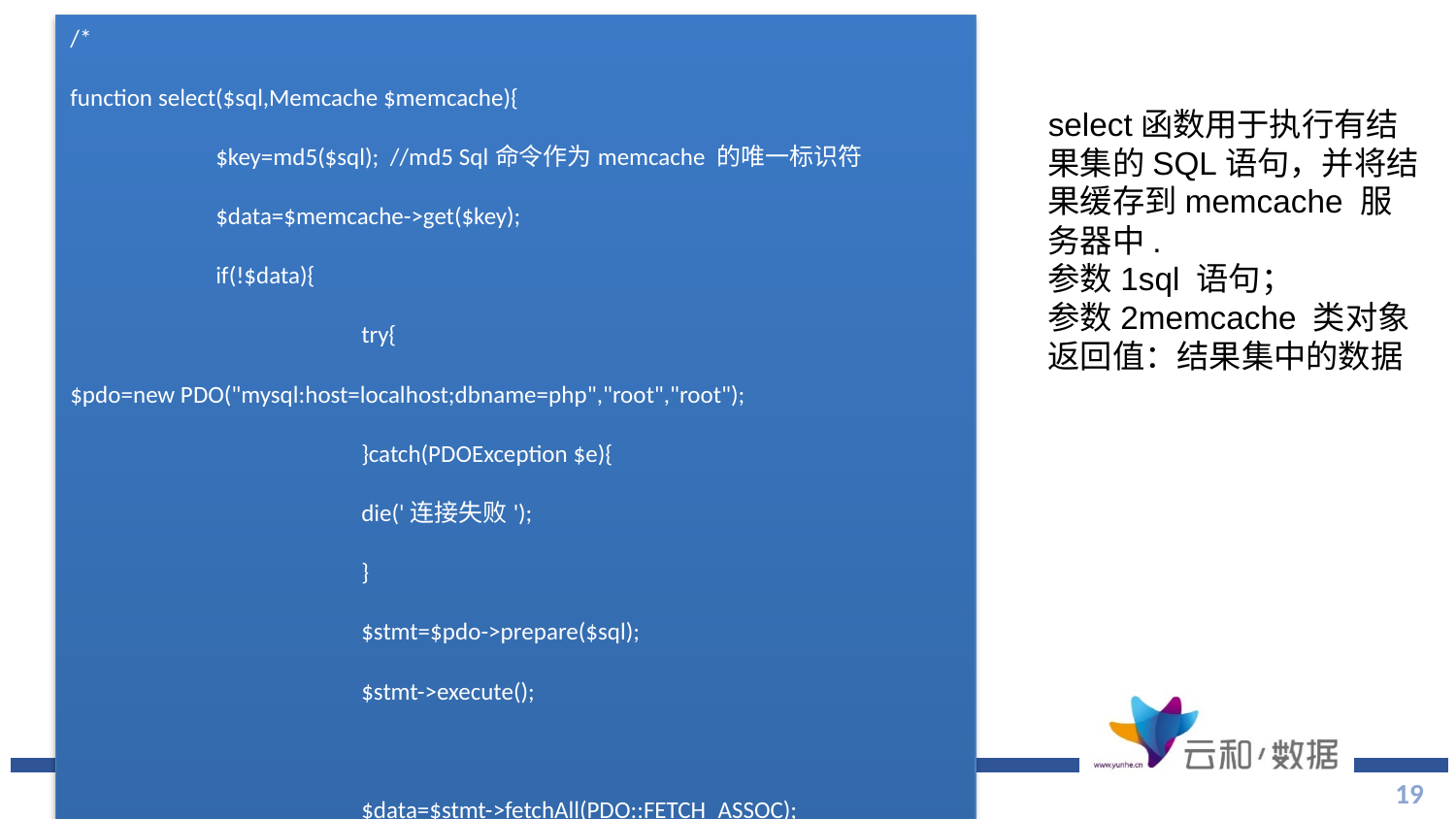

/*
function select($sql,Memcache $memcache){
	$key=md5($sql);  //md5 Sql命令作为memcache 的唯一标识符
	$data=$memcache->get($key);
	if(!$data){
		try{
$pdo=new PDO("mysql:host=localhost;dbname=php","root","root");
		}catch(PDOException $e){
		die('连接失败');
		}
		$stmt=$pdo->prepare($sql);
		$stmt->execute();

		$data=$stmt->fetchAll(PDO::FETCH_ASSOC);
		$memcache->add($key,$data,MEMCACHE_COMPRESSED,0);
	}
	return $data;
}
$memcache=new Memcache;
$memcache->connect('127.0.0.1',11211);
$data=select("select * from stu",$memcache);
var_dump($data);
select函数用于执行有结果集的SQL语句，并将结果缓存到memcache 服务器中.
参数1sql 语句；
参数2memcache 类对象
返回值：结果集中的数据
19